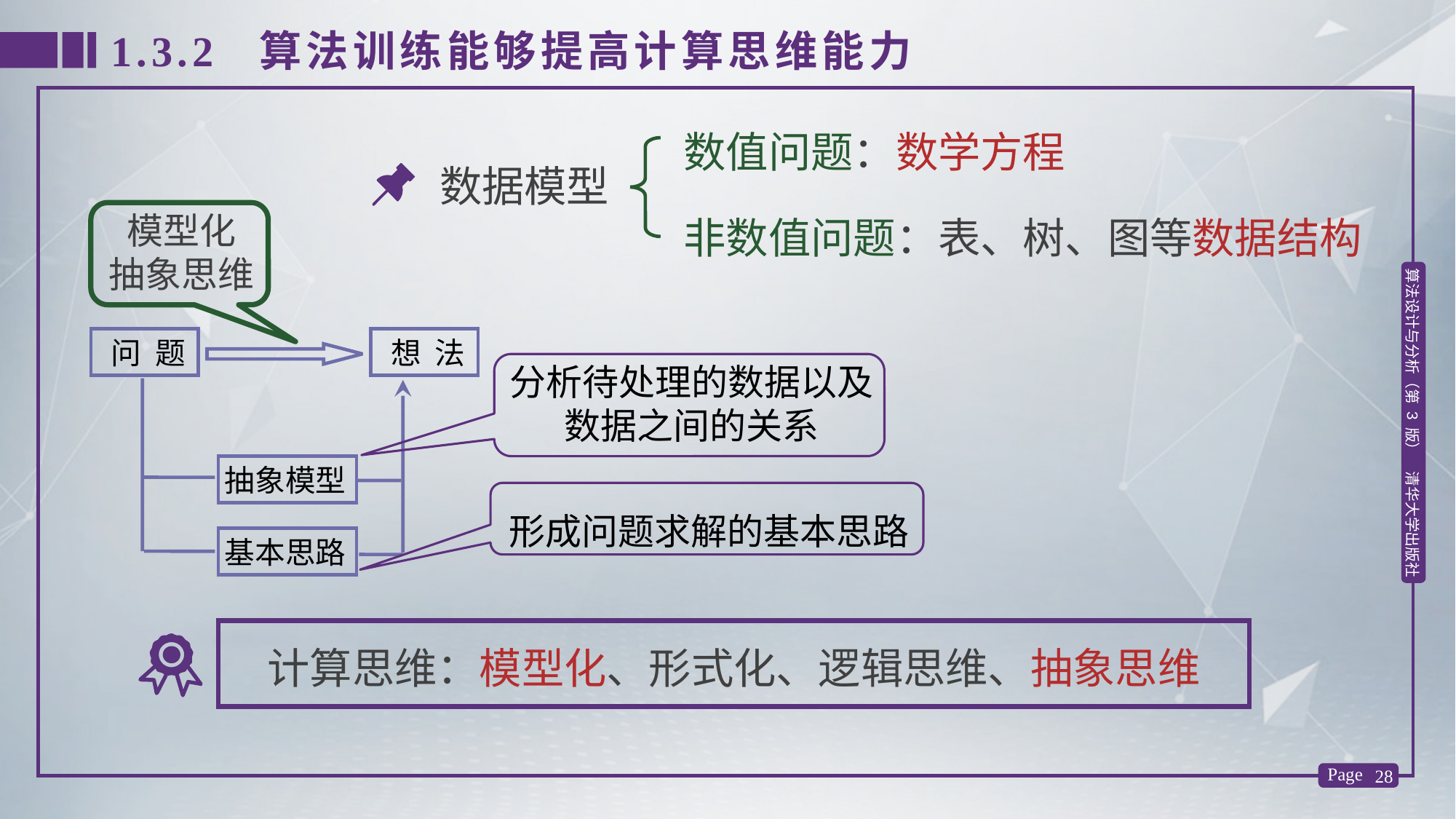

1.3.2  算法训练能够提高计算思维能力
数值问题：数学方程
非数值问题：表、树、图等数据结构

数据模型

模型化
抽象思维
 想  法
 问  题

分析待处理的数据以及数据之间的关系

抽象模型

形成问题求解的基本思路
基本思路

计算思维：模型化、形式化、逻辑思维、抽象思维